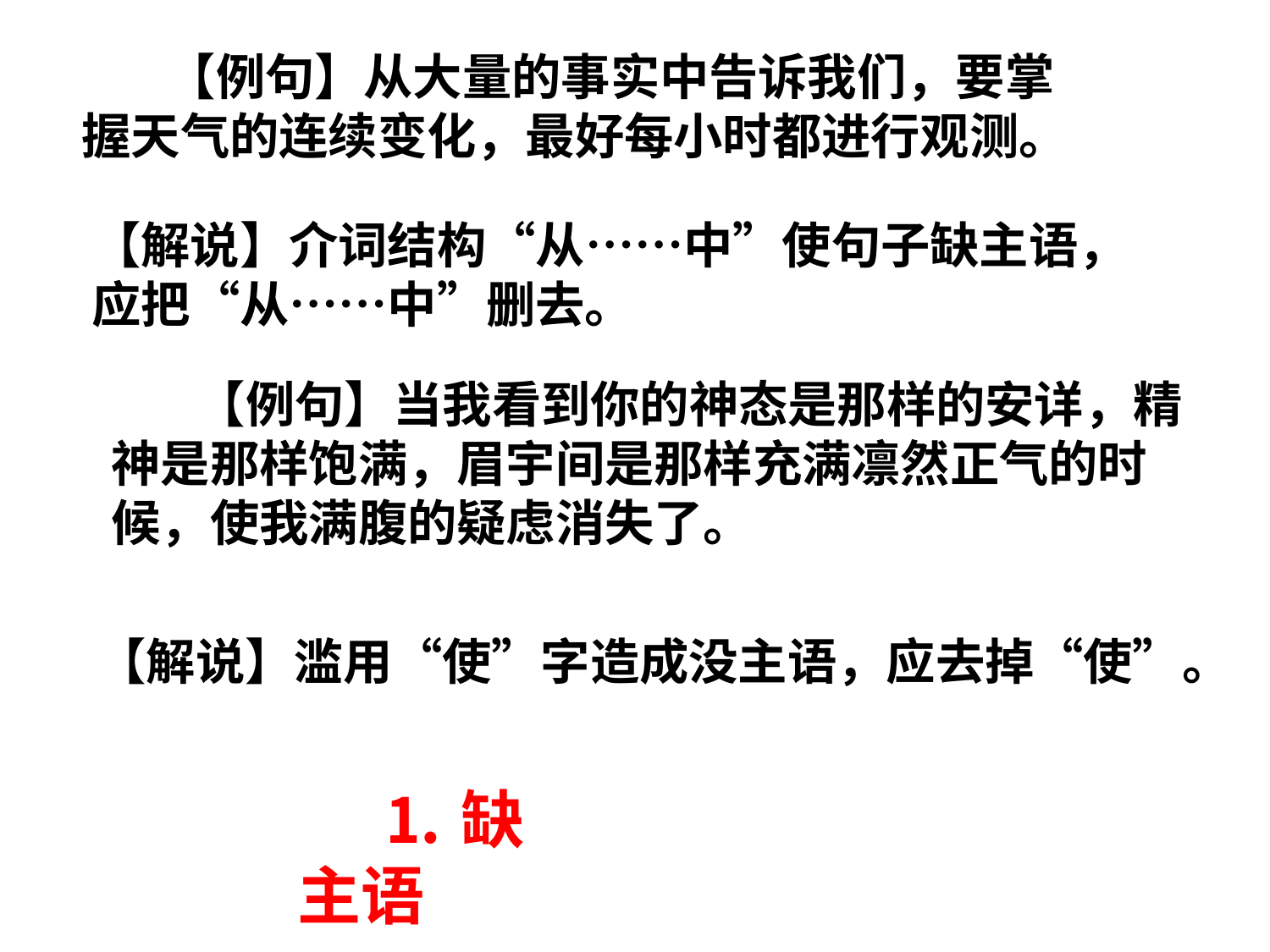

【例句】从大量的事实中告诉我们，要掌握天气的连续变化，最好每小时都进行观测。
【解说】介词结构“从……中”使句子缺主语，应把“从……中”删去。
【例句】当我看到你的神态是那样的安详，精神是那样饱满，眉宇间是那样充满凛然正气的时候，使我满腹的疑虑消失了。

【解说】滥用“使”字造成没主语，应去掉“使”。
⒈缺主语